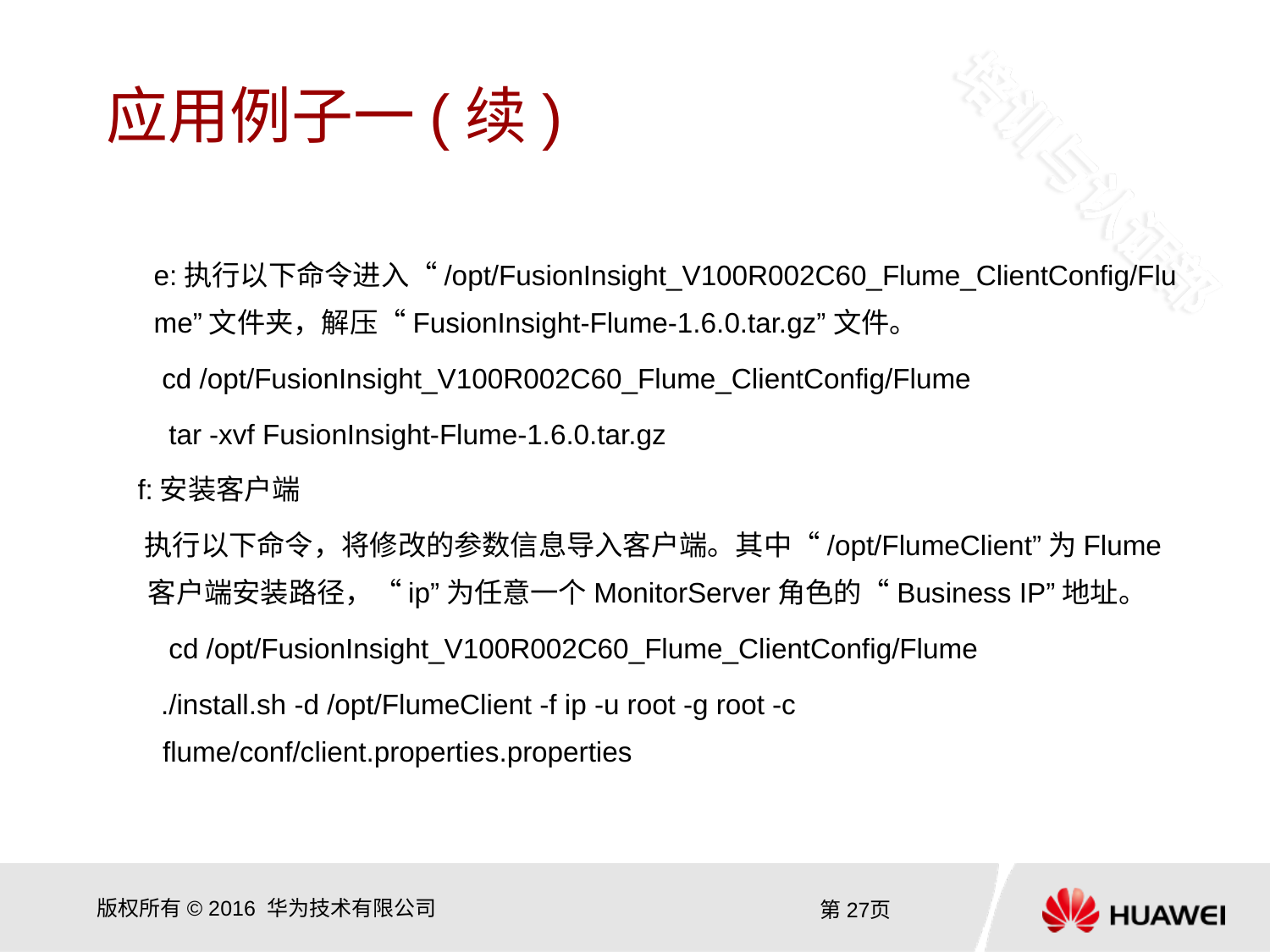

# 应用例子一(续)

   e:执行以下命令进入“/opt/FusionInsight_V100R002C60_Flume_ClientConfig/Flume”文件夹，解压“FusionInsight-Flume-1.6.0.tar.gz”文件。
cd /opt/FusionInsight_V100R002C60_Flume_ClientConfig/Flume
        tar -xvf FusionInsight-Flume-1.6.0.tar.gz
    f:安装客户端
     执行以下命令，将修改的参数信息导入客户端。其中“/opt/FlumeClient”为Flume客户端安装路径，“ip”为任意一个MonitorServer角色的“Business IP”地址。
        cd /opt/FusionInsight_V100R002C60_Flume_ClientConfig/Flume
       ./install.sh -d /opt/FlumeClient -f ip -u root -g root -c         flume/conf/client.properties.properties